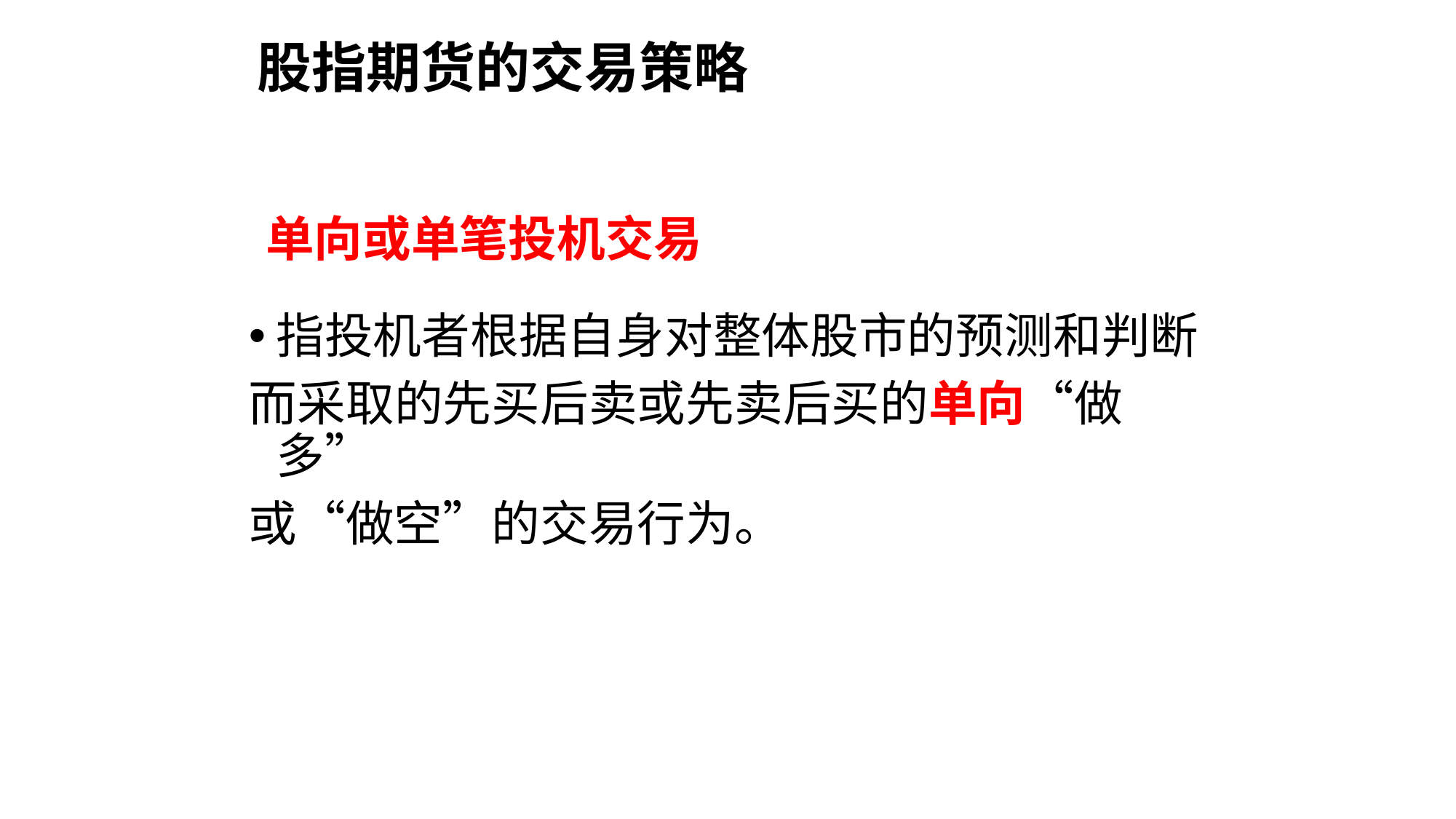

# 股指期货的交易策略
单向或单笔投机交易
指投机者根据自身对整体股市的预测和判断
而采取的先买后卖或先卖后买的单向“做多”
或“做空”的交易行为。